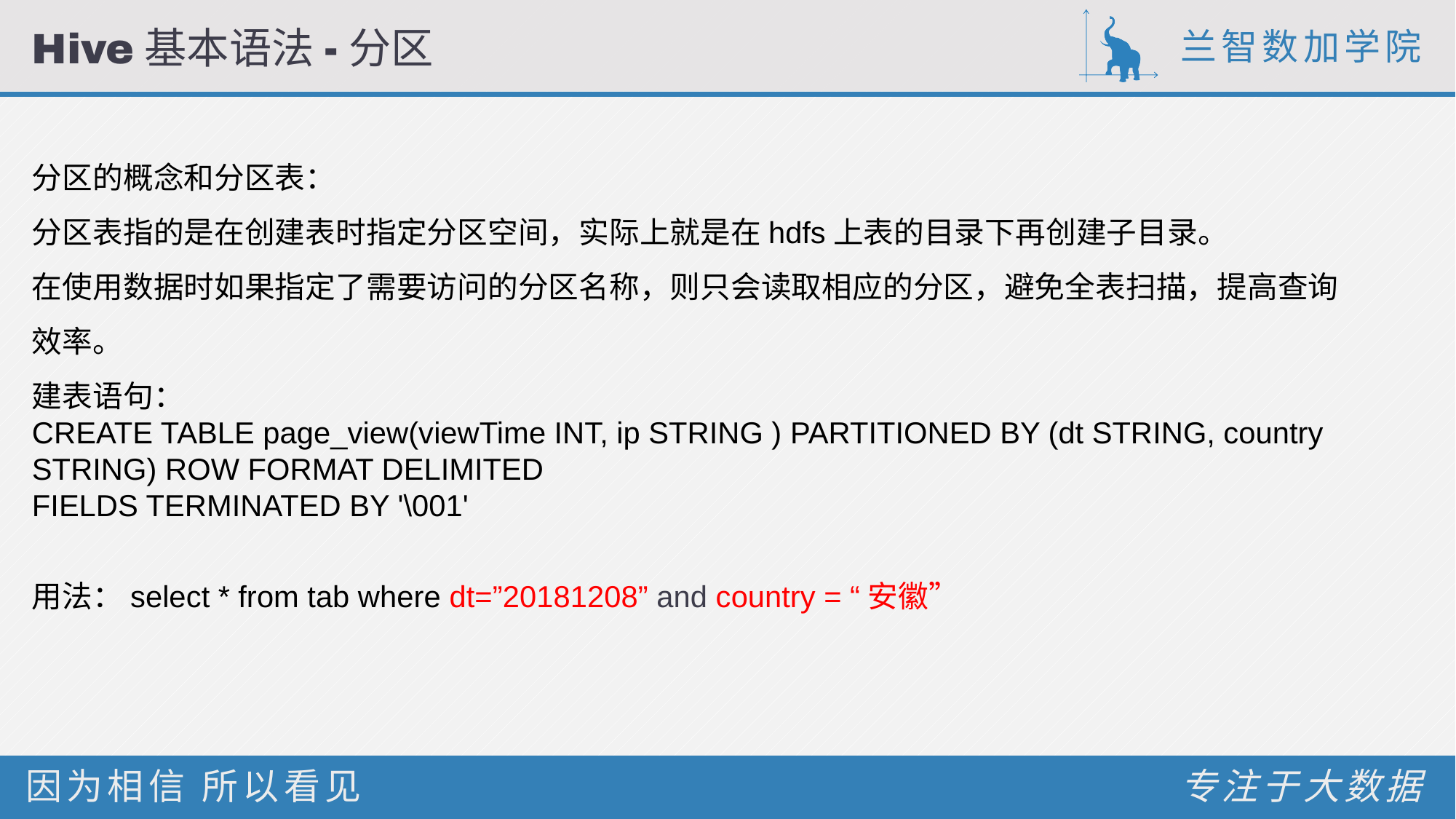

# Hive基本语法-分区
分区的概念和分区表：
分区表指的是在创建表时指定分区空间，实际上就是在hdfs上表的目录下再创建子目录。
在使用数据时如果指定了需要访问的分区名称，则只会读取相应的分区，避免全表扫描，提高查询效率。
建表语句：
CREATE TABLE page_view(viewTime INT, ip STRING ) PARTITIONED BY (dt STRING, country STRING) ROW FORMAT DELIMITED
FIELDS TERMINATED BY '\001'
用法：select * from tab where dt=”20181208” and country = “安徽”